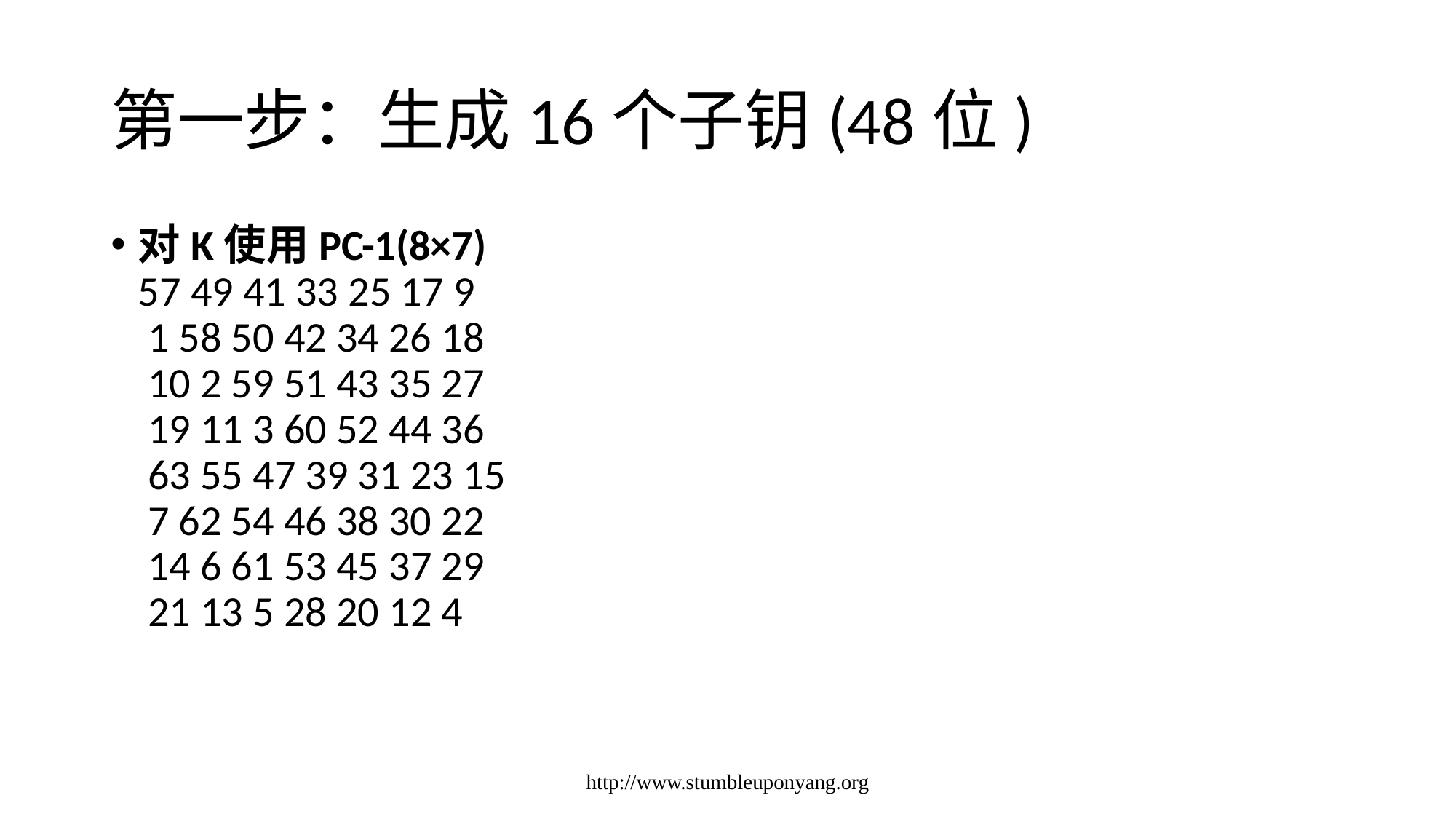

# 第一步：生成16个子钥(48位)
对K使用PC-1(8×7)
57 49 41 33 25 17 9
 1 58 50 42 34 26 18
 10 2 59 51 43 35 27
 19 11 3 60 52 44 36
 63 55 47 39 31 23 15
 7 62 54 46 38 30 22
 14 6 61 53 45 37 29
 21 13 5 28 20 12 4
http://www.stumbleuponyang.org